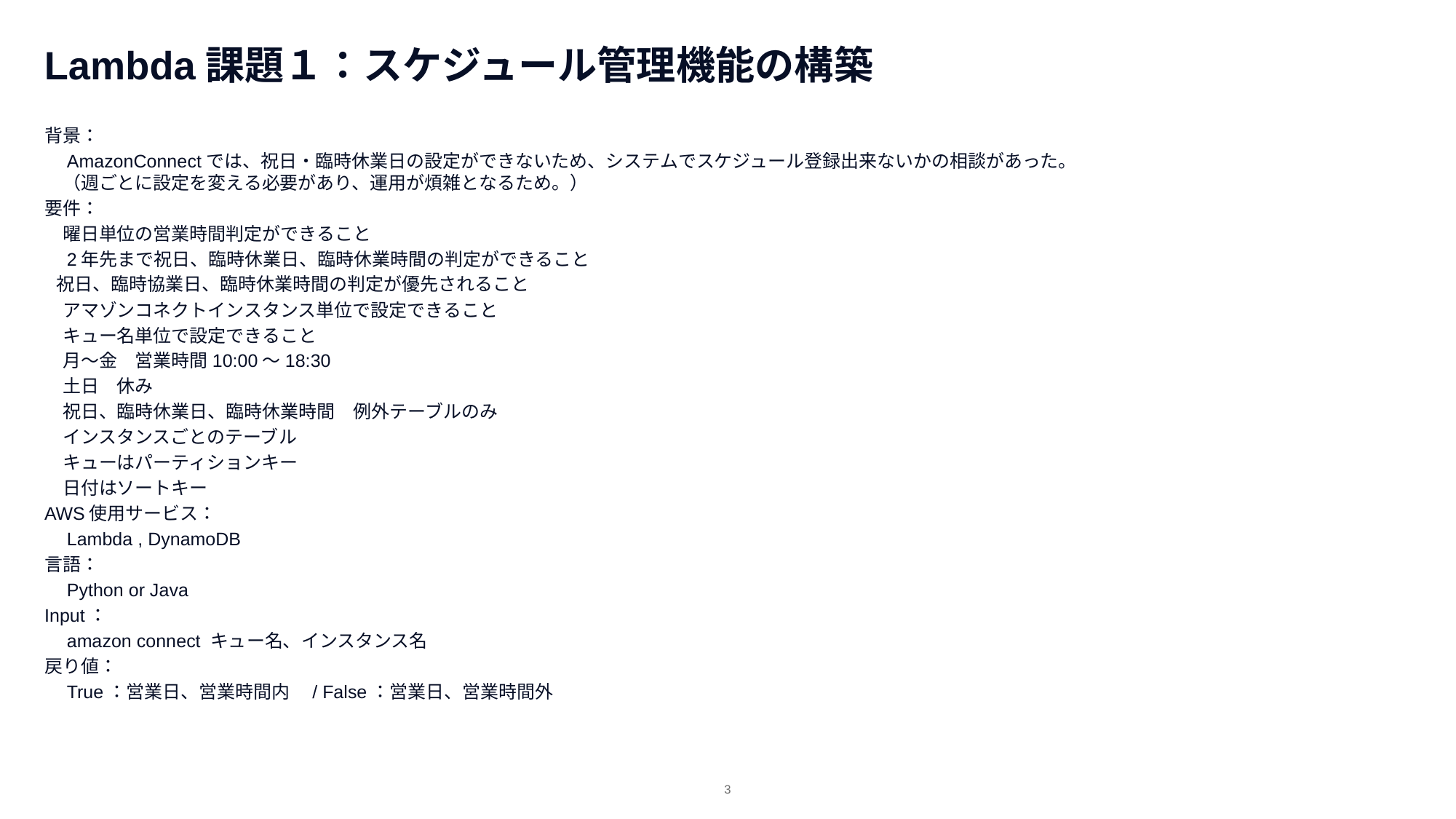

# Lambda課題１：スケジュール管理機能の構築
背景：
　AmazonConnectでは、祝日・臨時休業日の設定ができないため、システムでスケジュール登録出来ないかの相談があった。
　（週ごとに設定を変える必要があり、運用が煩雑となるため。）
要件：
　曜日単位の営業時間判定ができること
　2年先まで祝日、臨時休業日、臨時休業時間の判定ができること
  祝日、臨時協業日、臨時休業時間の判定が優先されること
　アマゾンコネクトインスタンス単位で設定できること
　キュー名単位で設定できること
　月～金　営業時間10:00～18:30
　土日　休み
　祝日、臨時休業日、臨時休業時間　例外テーブルのみ
　インスタンスごとのテーブル
　キューはパーティションキー
　日付はソートキー
AWS使用サービス：
　Lambda , DynamoDB
言語：
　Python or Java
Input：
　amazon connect キュー名、インスタンス名
戻り値：
　True：営業日、営業時間内　/ False：営業日、営業時間外